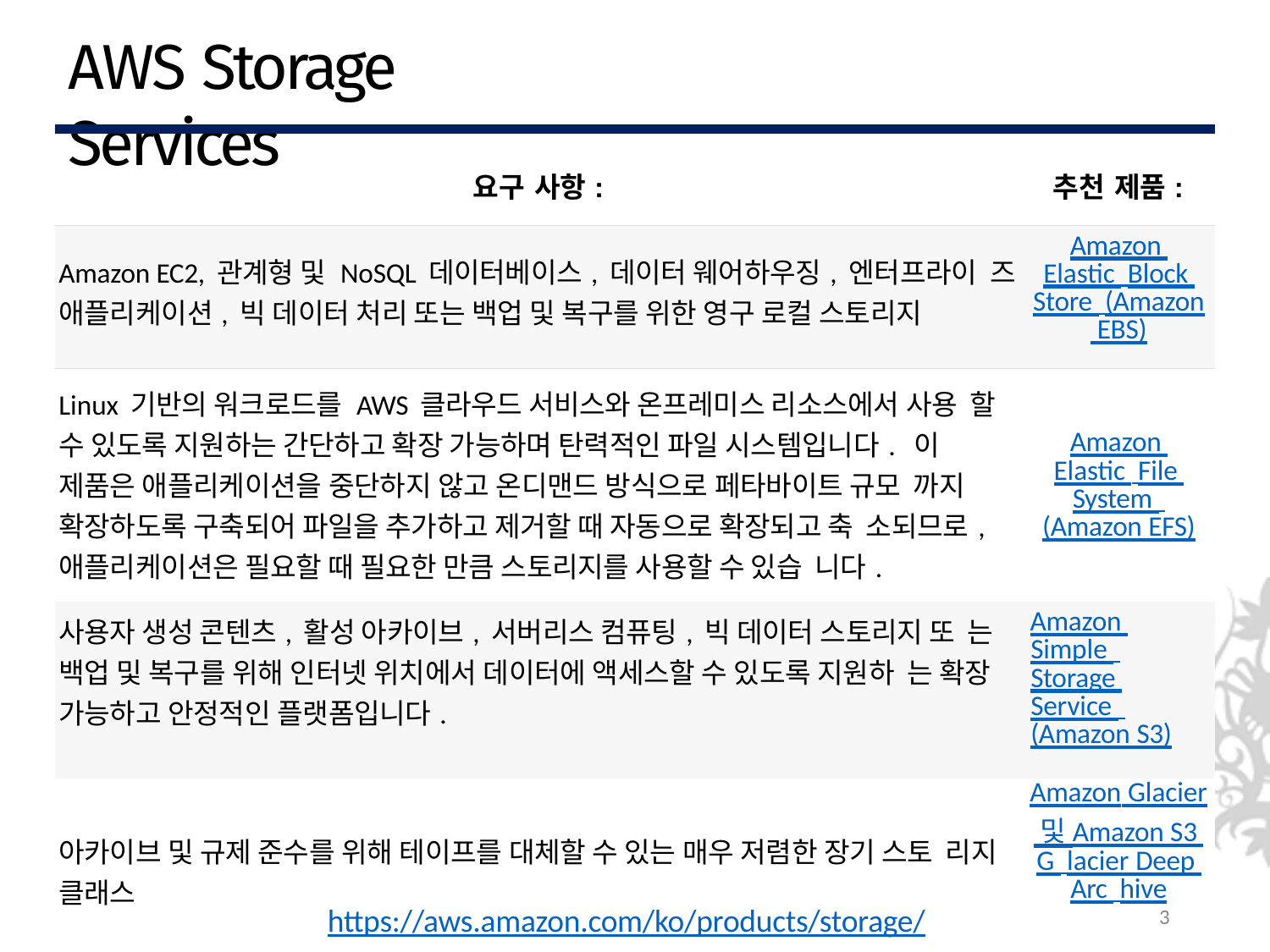

# AWS Storage Services
| 요구 사항: | 추천 제품: |
| --- | --- |
| Amazon EC2, 관계형 및 NoSQL 데이터베이스, 데이터 웨어하우징, 엔터프라이 즈 애플리케이션, 빅 데이터 처리 또는 백업 및 복구를 위한 영구 로컬 스토리지 | Amazon Elastic Block Store (Amazon EBS) |
| Linux 기반의 워크로드를 AWS 클라우드 서비스와 온프레미스 리소스에서 사용 할 수 있도록 지원하는 간단하고 확장 가능하며 탄력적인 파일 시스템입니다. 이 제품은 애플리케이션을 중단하지 않고 온디맨드 방식으로 페타바이트 규모 까지 확장하도록 구축되어 파일을 추가하고 제거할 때 자동으로 확장되고 축 소되므로, 애플리케이션은 필요할 때 필요한 만큼 스토리지를 사용할 수 있습 니다. | Amazon Elastic File System (Amazon EFS) |
| 사용자 생성 콘텐츠, 활성 아카이브, 서버리스 컴퓨팅, 빅 데이터 스토리지 또 는 백업 및 복구를 위해 인터넷 위치에서 데이터에 액세스할 수 있도록 지원하 는 확장 가능하고 안정적인 플랫폼입니다. | Amazon Simple Storage Service (Amazon S3) |
| 아카이브 및 규제 준수를 위해 테이프를 대체할 수 있는 매우 저렴한 장기 스토 리지 클래스 | Amazon Glacier 및 Amazon S3 G lacier Deep Arc hive |

https://aws.amazon.com/ko/products/storage/
3